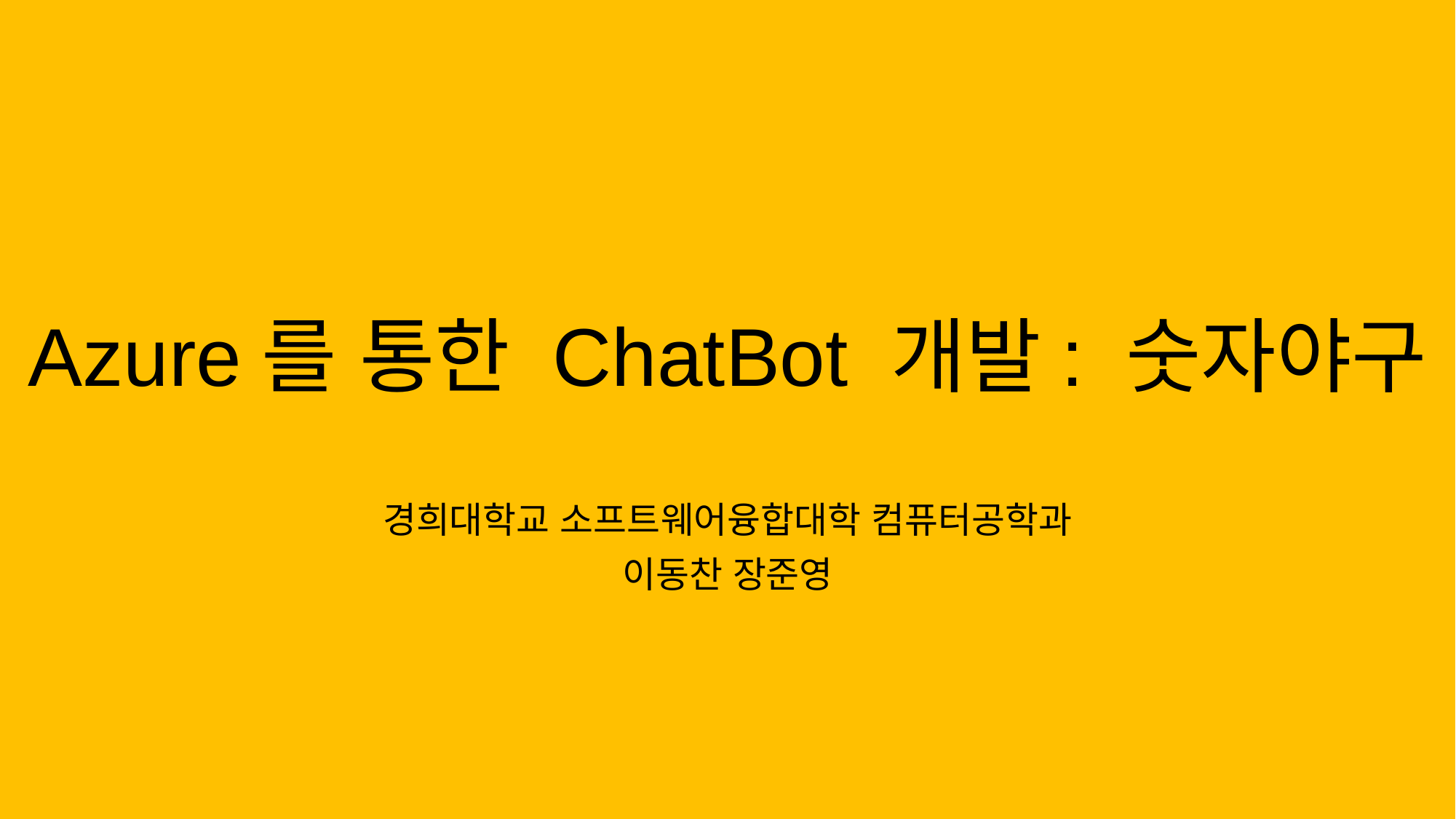

# Azure를 통한 ChatBot 개발: 숫자야구

경희대학교 소프트웨어융합대학 컴퓨터공학과
이동찬 장준영